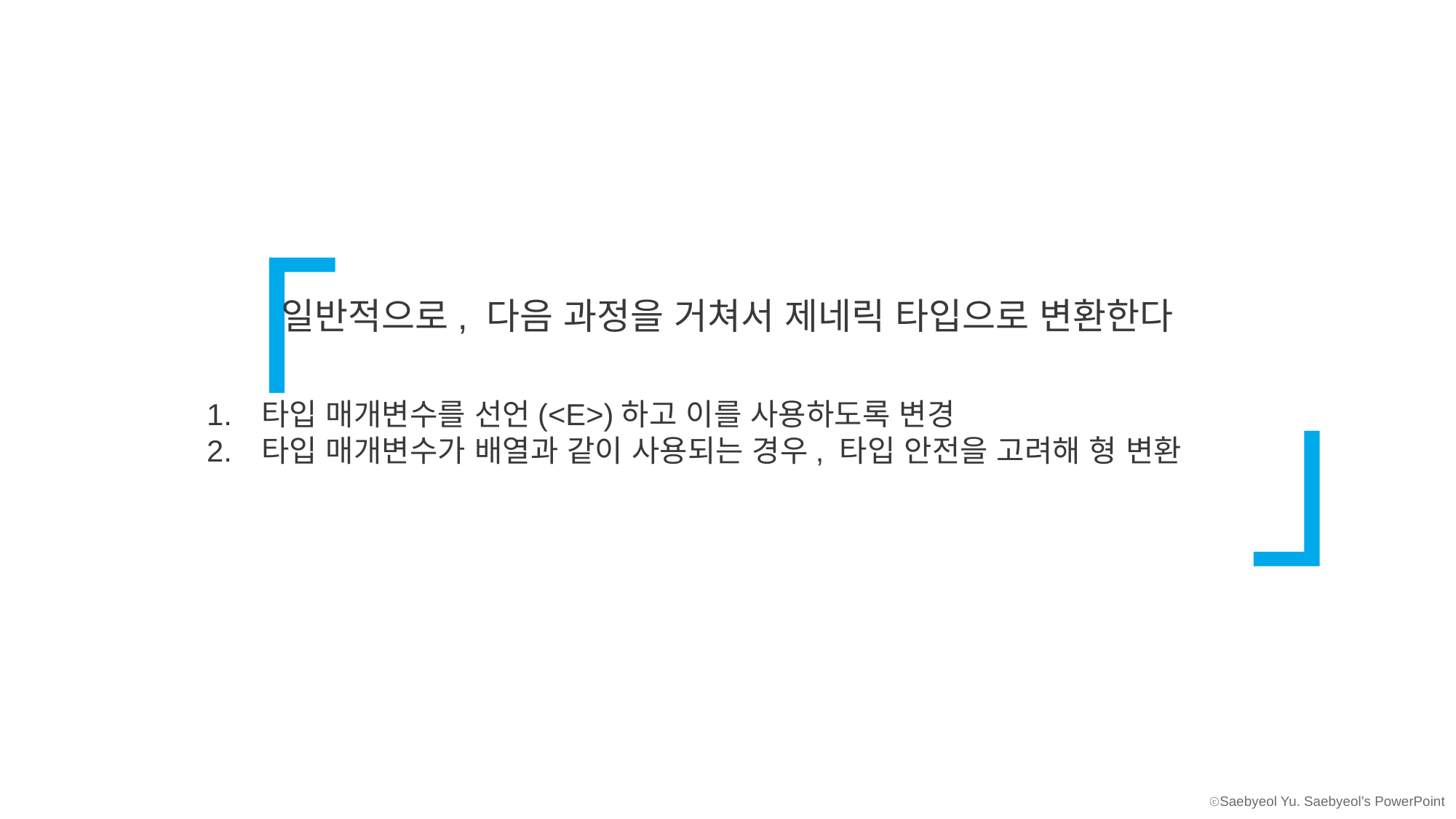

「
」
일반적으로, 다음 과정을 거쳐서 제네릭 타입으로 변환한다
타입 매개변수를 선언(<E>)하고 이를 사용하도록 변경
타입 매개변수가 배열과 같이 사용되는 경우, 타입 안전을 고려해 형 변환